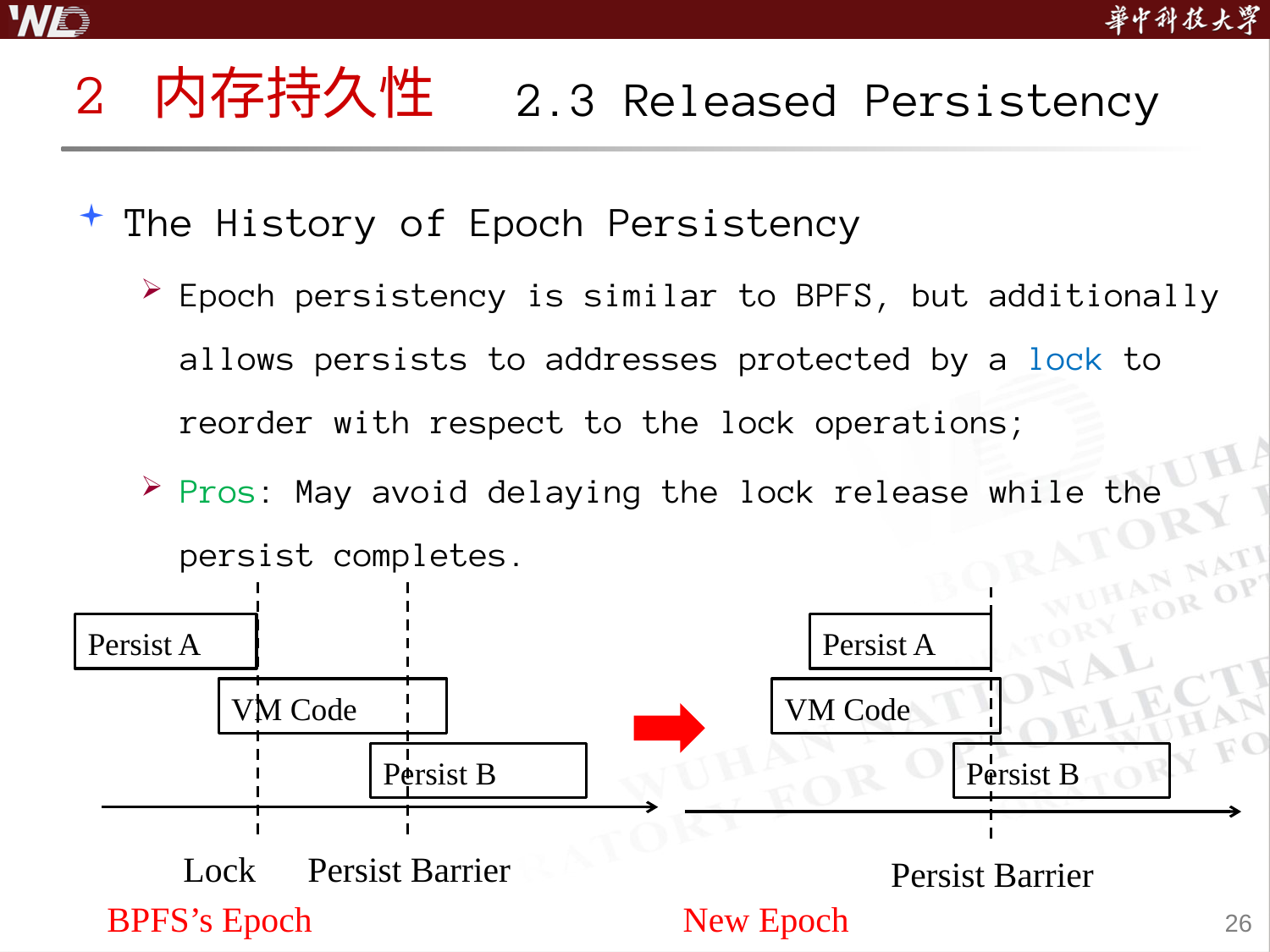

# 2 内存持久性
2.3 Released Persistency
The History of Epoch Persistency
Epoch persistency is similar to BPFS, but additionally allows persists to addresses protected by a lock to reorder with respect to the lock operations;
Pros: May avoid delaying the lock release while the persist completes.

Persist A
VM Code
Persist B
Lock
Persist Barrier
Persist A
VM Code
Persist B
Persist Barrier

BPFS’s Epoch
New Epoch
26